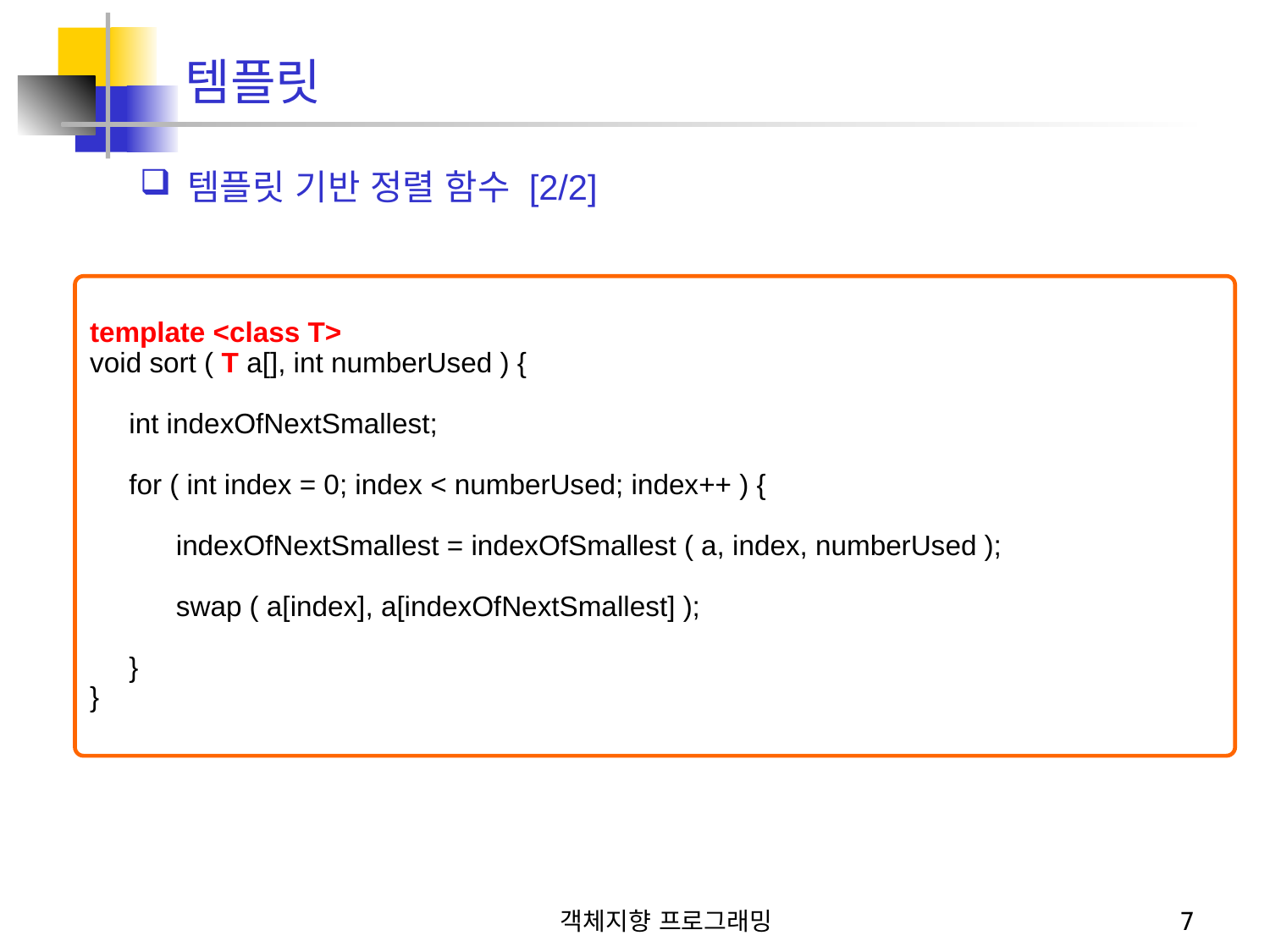

템플릿 기반 정렬 함수 [2/2]
템플릿
template <class T>
void sort ( T a[], int numberUsed ) {

     int indexOfNextSmallest;

     for ( int index = 0; index < numberUsed; index++ ) {

           indexOfNextSmallest = indexOfSmallest ( a, index, numberUsed );

           swap ( a[index], a[indexOfNextSmallest] );

     }
}
객체지향 프로그래밍
7